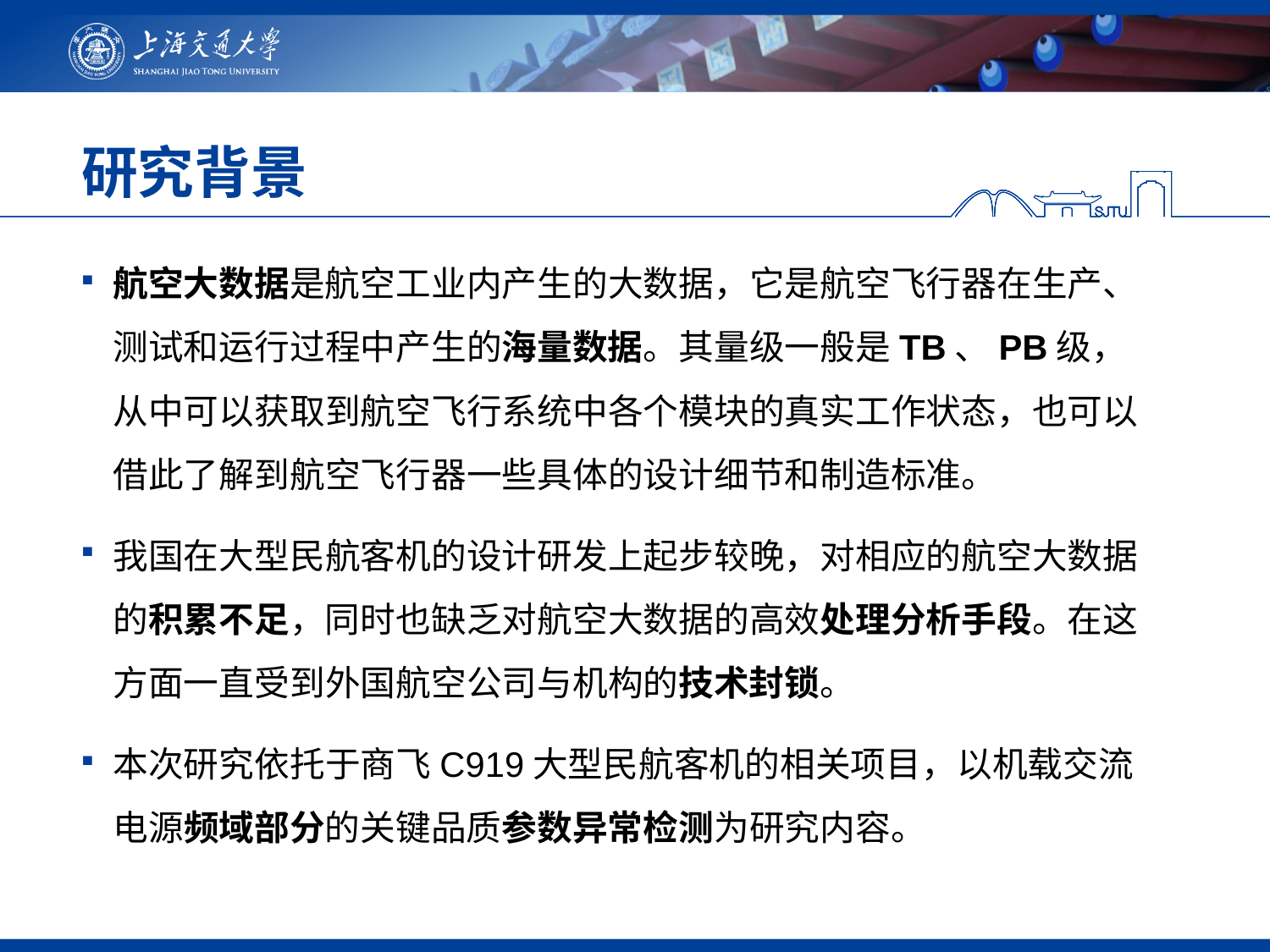

# 研究背景
航空大数据是航空工业内产生的大数据，它是航空飞行器在生产、测试和运行过程中产生的海量数据。其量级一般是TB、PB级，从中可以获取到航空飞行系统中各个模块的真实工作状态，也可以借此了解到航空飞行器一些具体的设计细节和制造标准。
我国在大型民航客机的设计研发上起步较晚，对相应的航空大数据的积累不足，同时也缺乏对航空大数据的高效处理分析手段。在这方面一直受到外国航空公司与机构的技术封锁。
本次研究依托于商飞C919大型民航客机的相关项目，以机载交流电源频域部分的关键品质参数异常检测为研究内容。